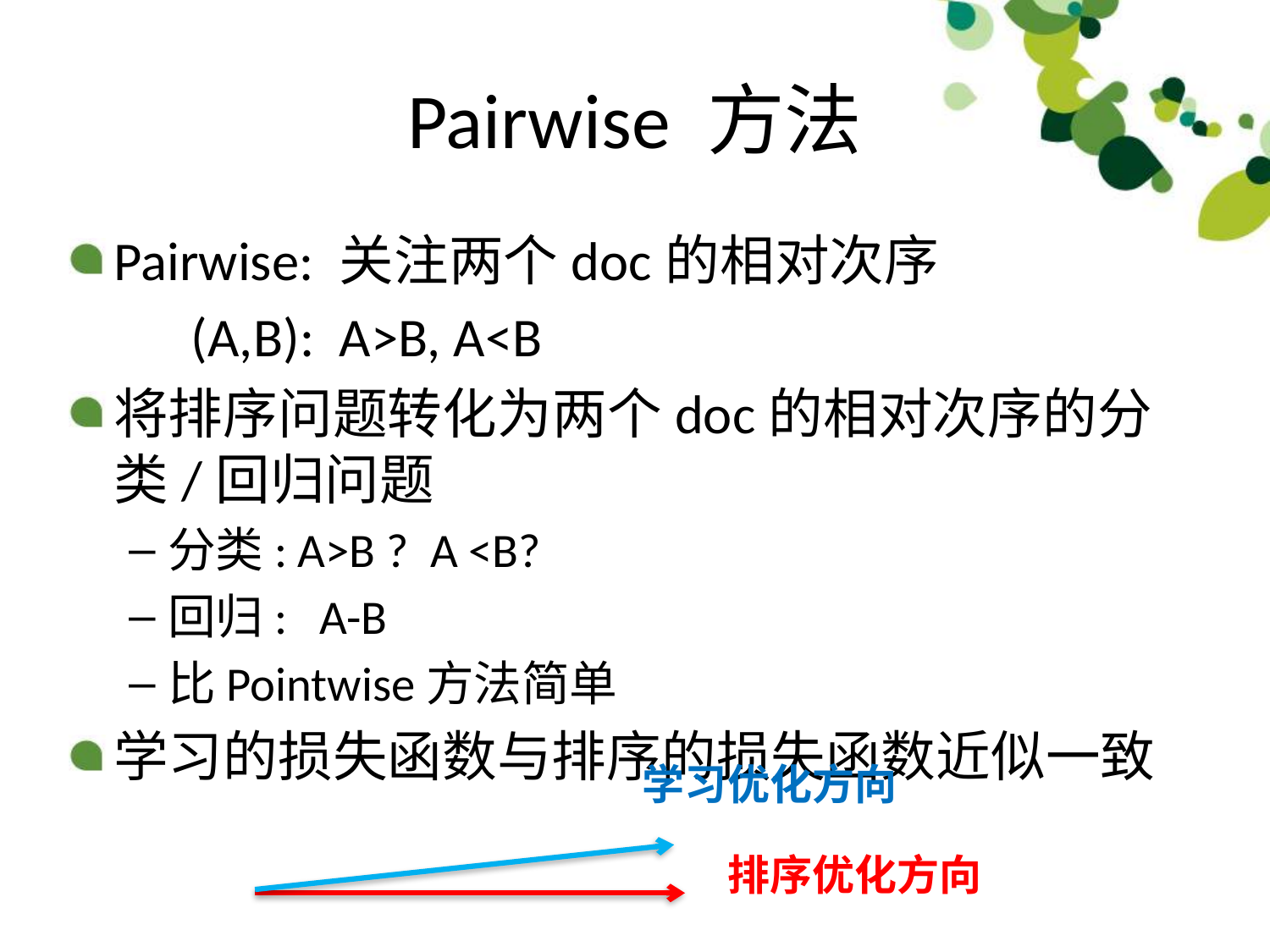

# Pairwise 方法
Pairwise: 关注两个doc的相对次序
	(A,B):  A>B, A<B
将排序问题转化为两个doc的相对次序的分类/回归问题
分类: A>B ?  A <B?
回归:   A-B
比Pointwise方法简单
学习的损失函数与排序的损失函数近似一致

学习优化方向
排序优化方向